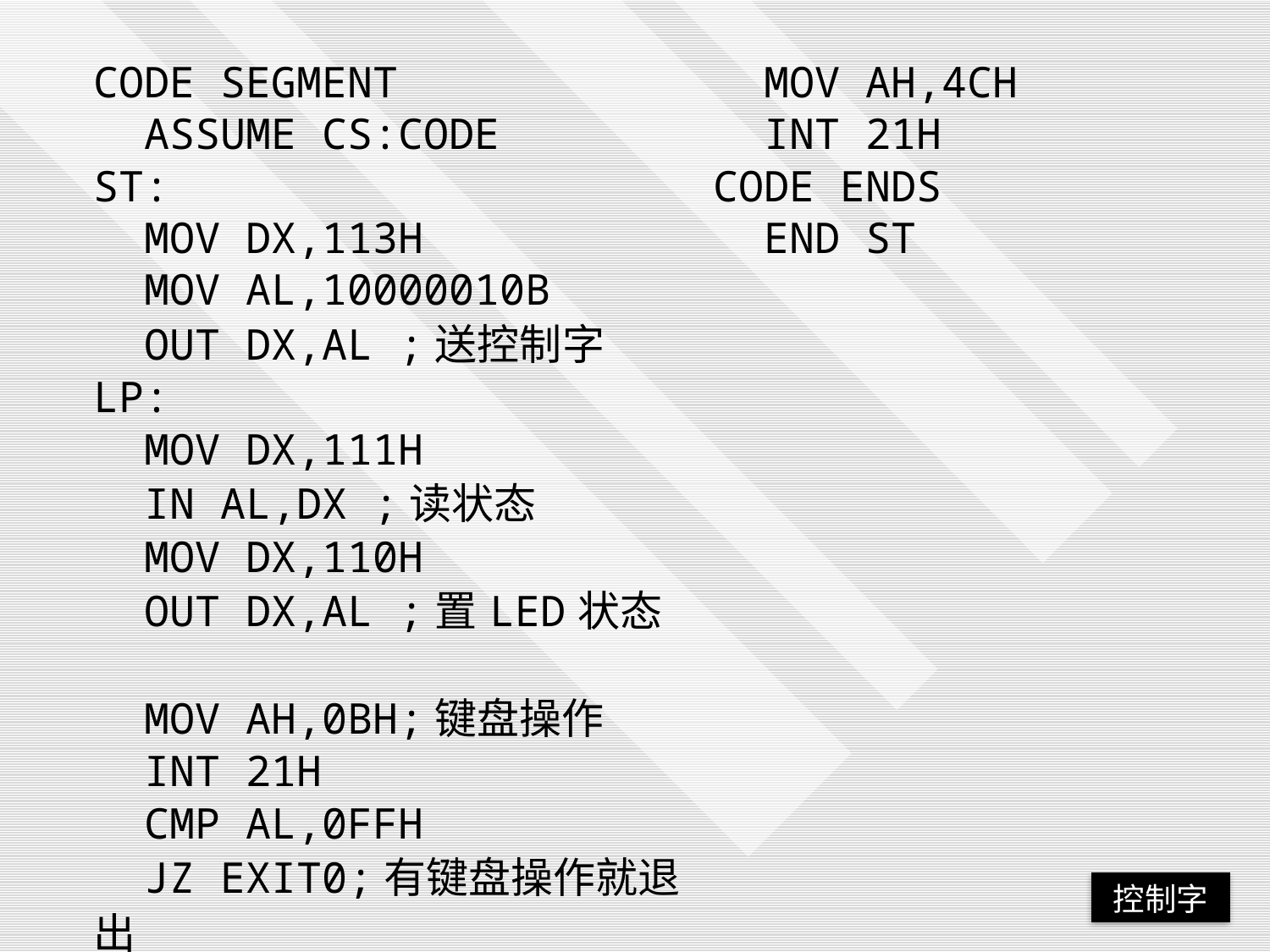

| CODE SEGMENT ASSUME CS:CODE ST: MOV DX,113H MOV AL,10000010B OUT DX,AL ;送控制字 LP: MOV DX,111H IN AL,DX ;读状态 MOV DX,110H OUT DX,AL ;置LED状态 MOV AH,0BH;键盘操作 INT 21H CMP AL,0FFH JZ EXIT0;有键盘操作就退出 JMP LP EXIT0: | MOV AH,4CH INT 21H CODE ENDS END ST |
| --- | --- |
控制字